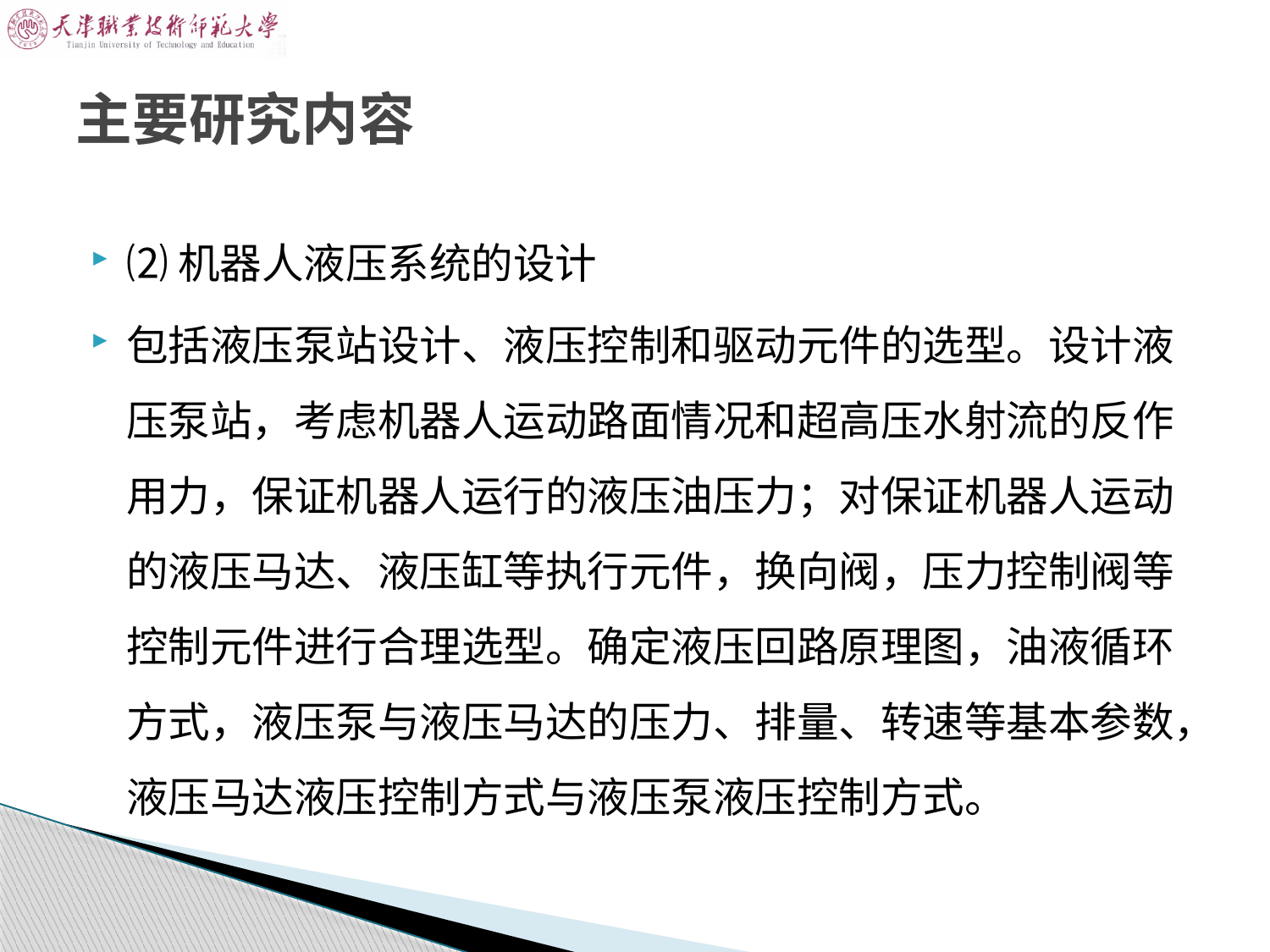

# 主要研究内容
⑵机器人液压系统的设计
包括液压泵站设计、液压控制和驱动元件的选型。设计液压泵站，考虑机器人运动路面情况和超高压水射流的反作用力，保证机器人运行的液压油压力；对保证机器人运动的液压马达、液压缸等执行元件，换向阀，压力控制阀等控制元件进行合理选型。确定液压回路原理图，油液循环方式，液压泵与液压马达的压力、排量、转速等基本参数，液压马达液压控制方式与液压泵液压控制方式。